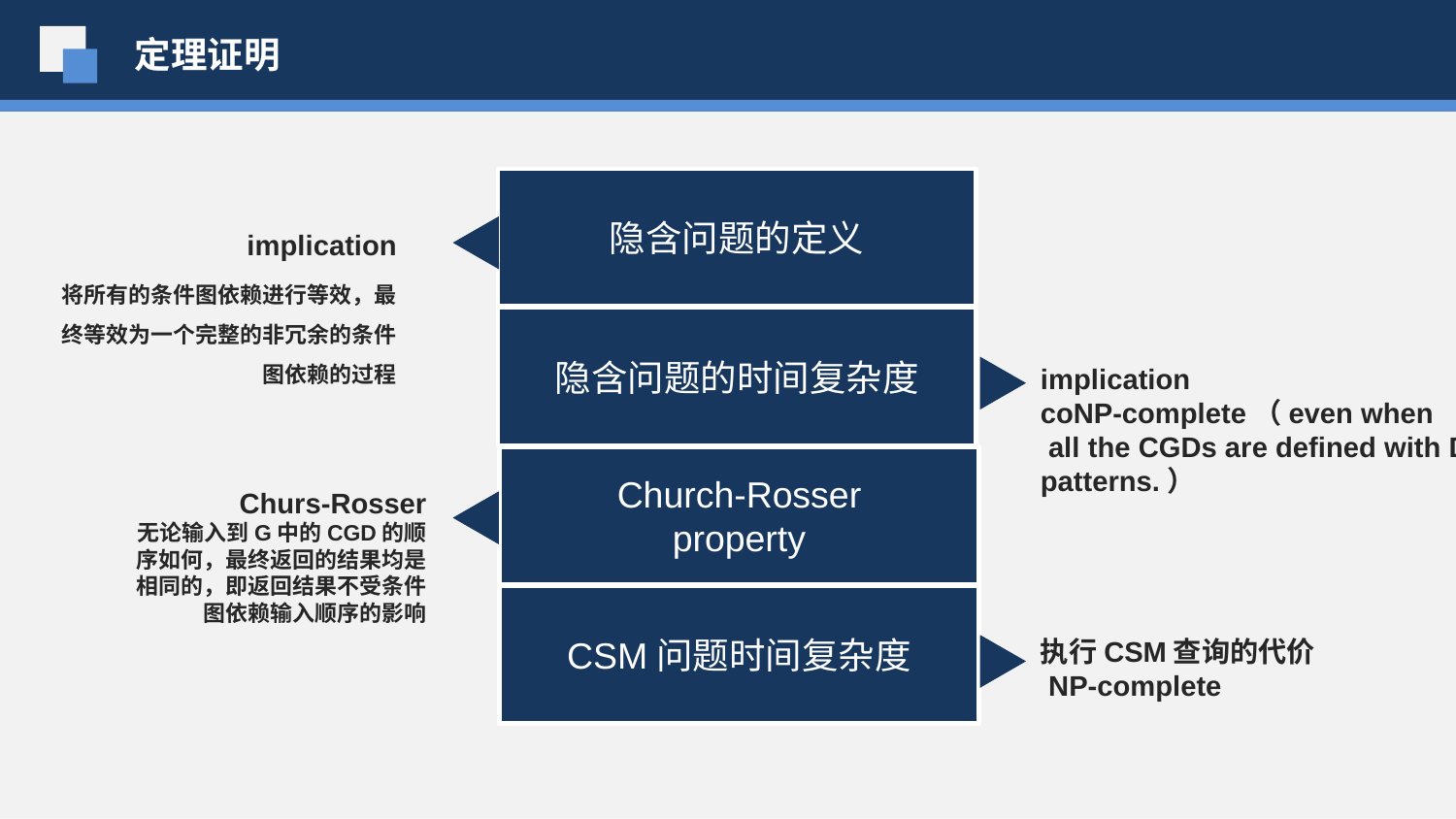

定理证明

隐含问题的定义

implication
将所有的条件图依赖进行等效，最终等效为一个完整的非冗余的条件图依赖的过程
隐含问题的时间复杂度

implication
coNP-complete（even when
 all the CGDs are defined with DAG patterns.）
Church-Rosser
property
Churs-Rosser
无论输入到G中的CGD的顺序如何，最终返回的结果均是相同的，即返回结果不受条件图依赖输入顺序的影响

CSM问题时间复杂度
执行CSM查询的代价
 NP-complete